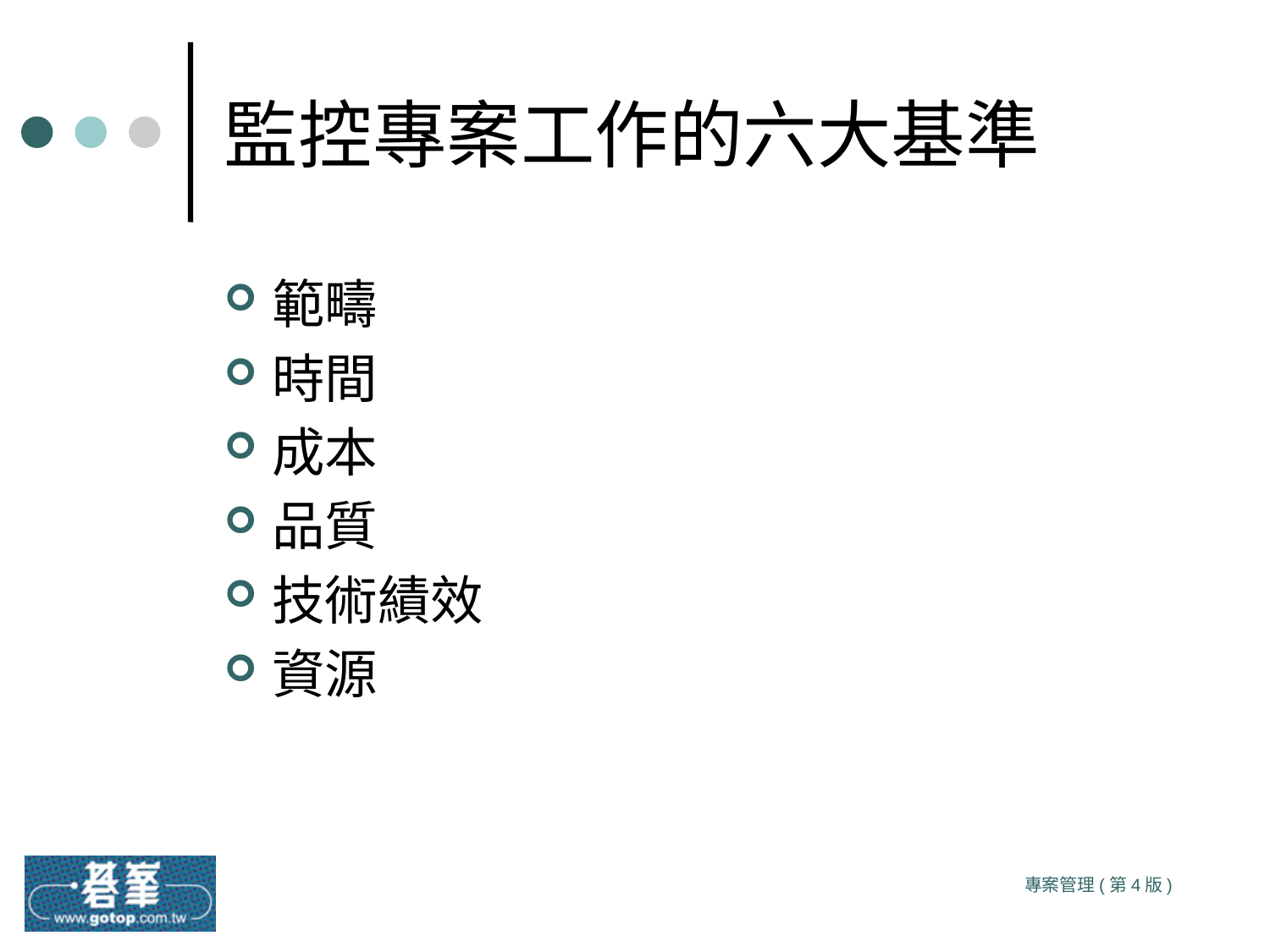

# 監控專案工作的六大基準
範疇
時間
成本
品質
技術績效
資源
專案管理(第4版)